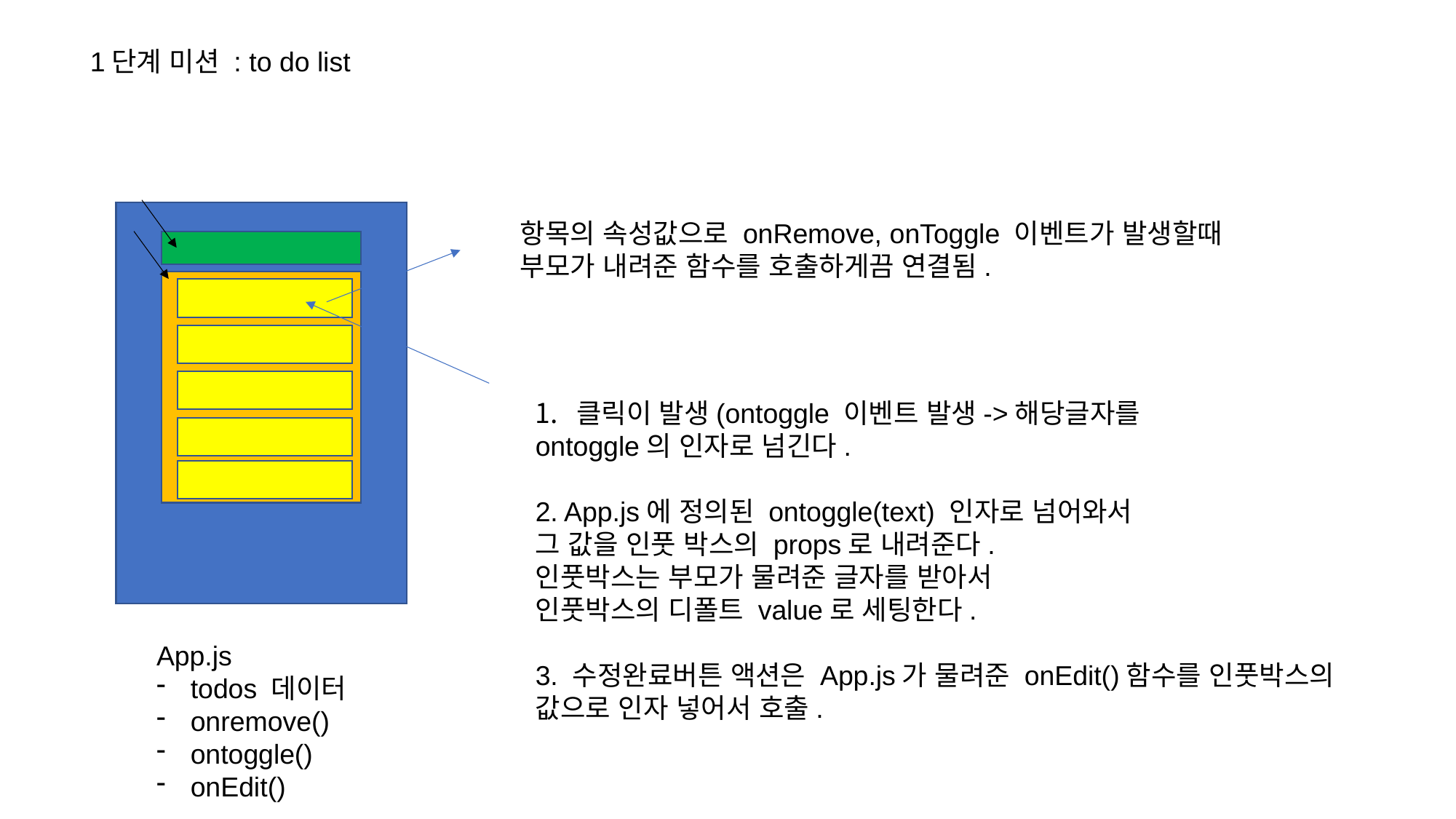

1단계 미션 : to do list

항목의 속성값으로 onRemove, onToggle 이벤트가 발생할때
부모가 내려준 함수를 호출하게끔 연결됨.

클릭이 발생(ontoggle 이벤트 발생->해당글자를
ontoggle의 인자로 넘긴다.

2. App.js에 정의된 ontoggle(text) 인자로 넘어와서
그 값을 인풋 박스의 props로 내려준다.
인풋박스는 부모가 물려준 글자를 받아서
인풋박스의 디폴트 value로 세팅한다.

3. 수정완료버튼 액션은 App.js가 물려준 onEdit()함수를 인풋박스의
값으로 인자 넣어서 호출.

App.js
todos 데이터
onremove()
ontoggle()
onEdit()